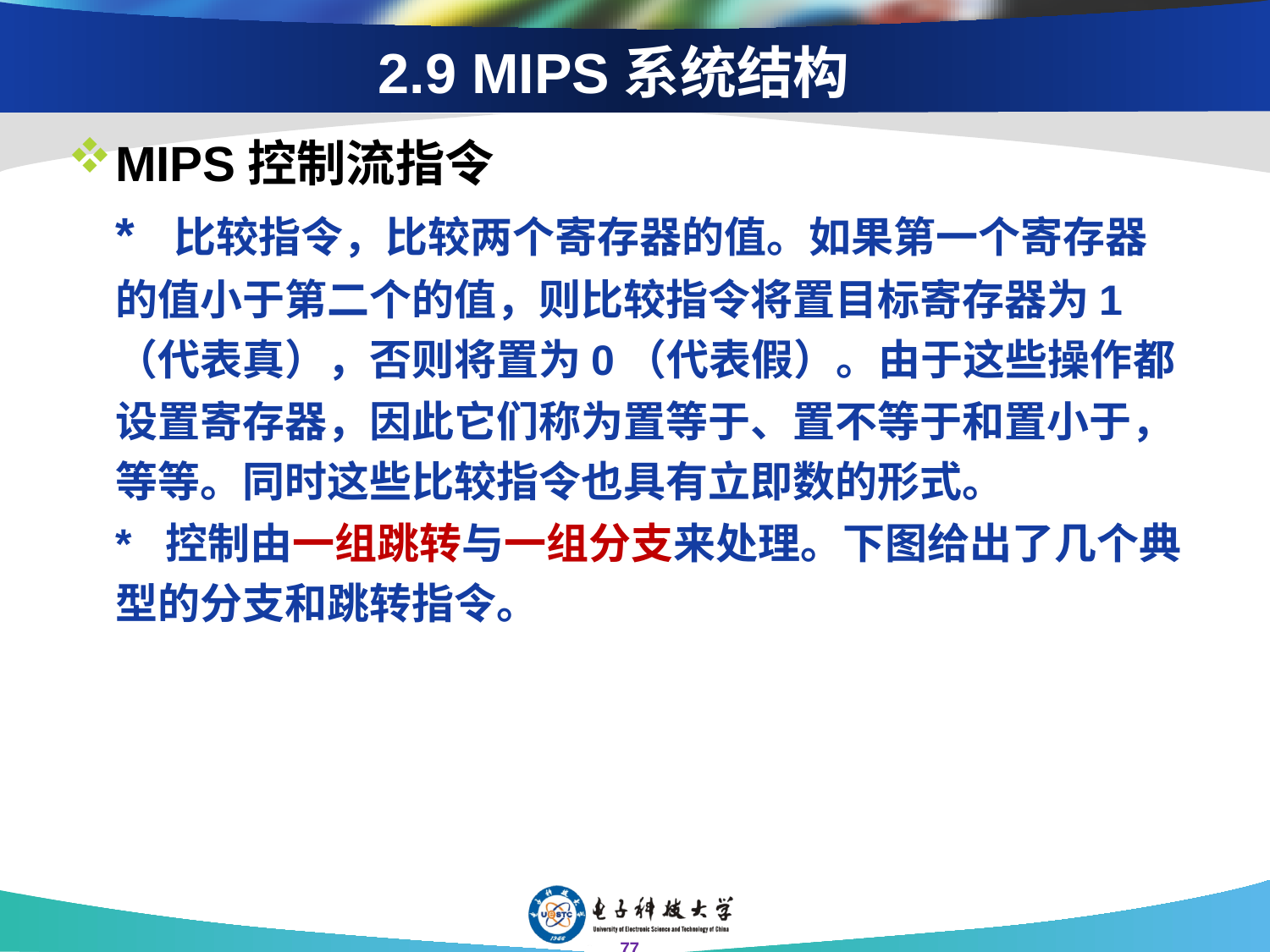

# 2.9 MIPS系统结构
MIPS控制流指令
*  比较指令，比较两个寄存器的值。如果第一个寄存器的值小于第二个的值，则比较指令将置目标寄存器为1（代表真），否则将置为0（代表假）。由于这些操作都设置寄存器，因此它们称为置等于、置不等于和置小于，等等。同时这些比较指令也具有立即数的形式。
*  控制由一组跳转与一组分支来处理。下图给出了几个典型的分支和跳转指令。
77